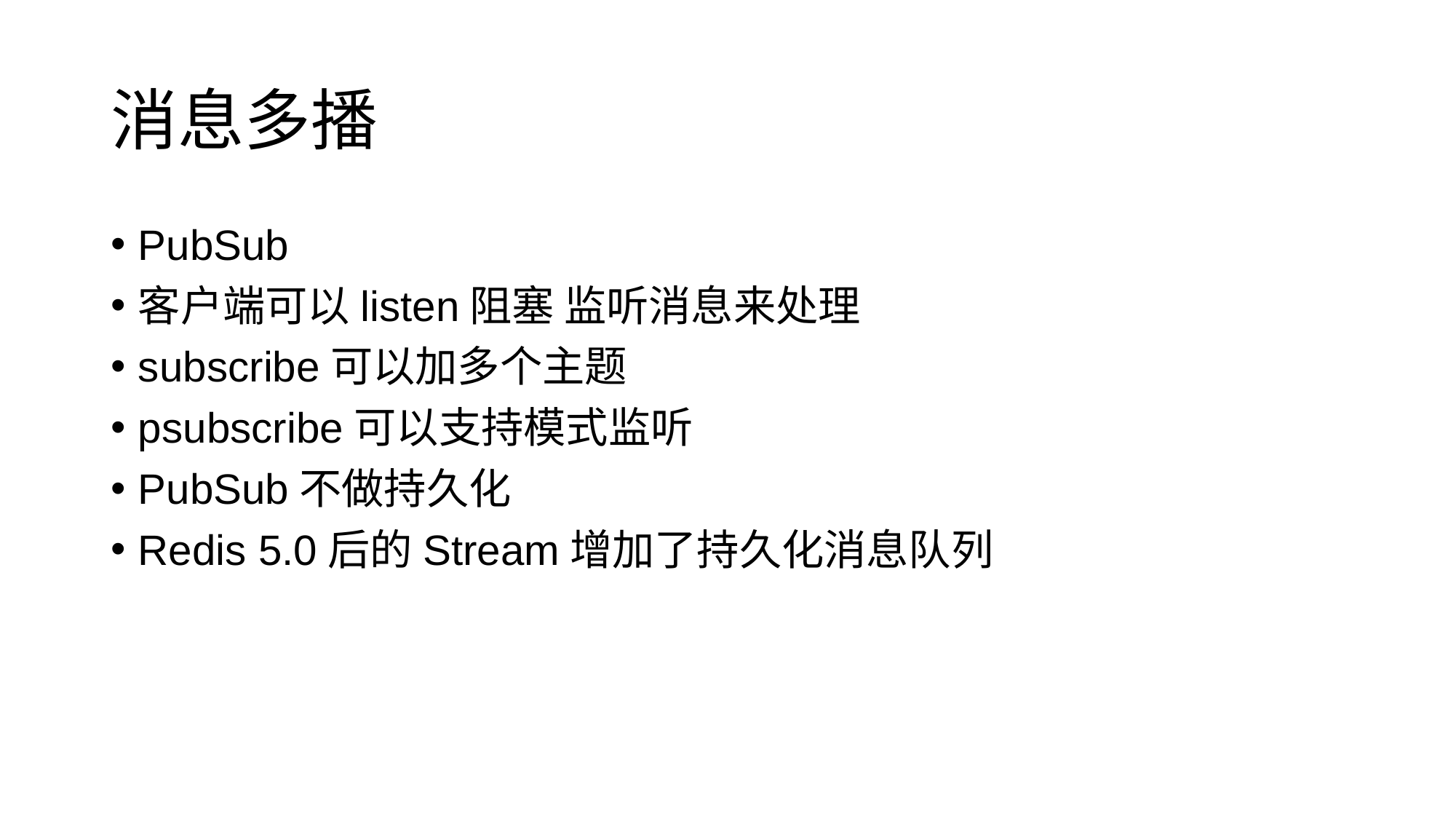

# 消息多播
PubSub
客户端可以listen阻塞 监听消息来处理
subscribe可以加多个主题
psubscribe可以支持模式监听
PubSub不做持久化
Redis 5.0后的Stream增加了持久化消息队列